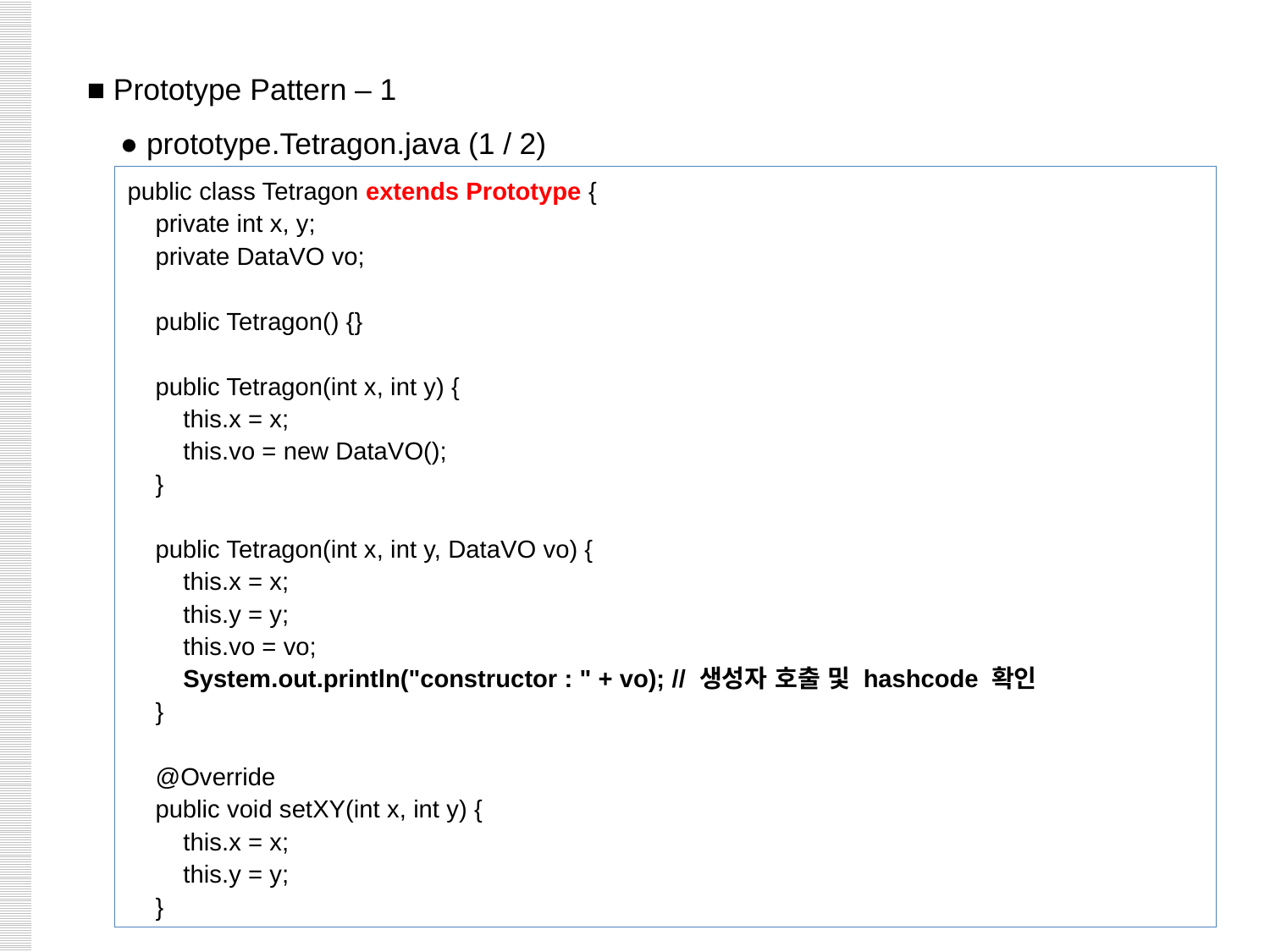

■ Prototype Pattern – 1
    ● prototype.Tetragon.java (1 / 2)
public class Tetragon extends Prototype {
    private int x, y;
    private DataVO vo;

    public Tetragon() {}

    public Tetragon(int x, int y) {
        this.x = x;
        this.vo = new DataVO();
    }

    public Tetragon(int x, int y, DataVO vo) {
        this.x = x;
        this.y = y;
        this.vo = vo;
        System.out.println("constructor : " + vo); // 생성자 호출 및 hashcode 확인
    }

    @Override
    public void setXY(int x, int y) {
        this.x = x;
        this.y = y;
    }